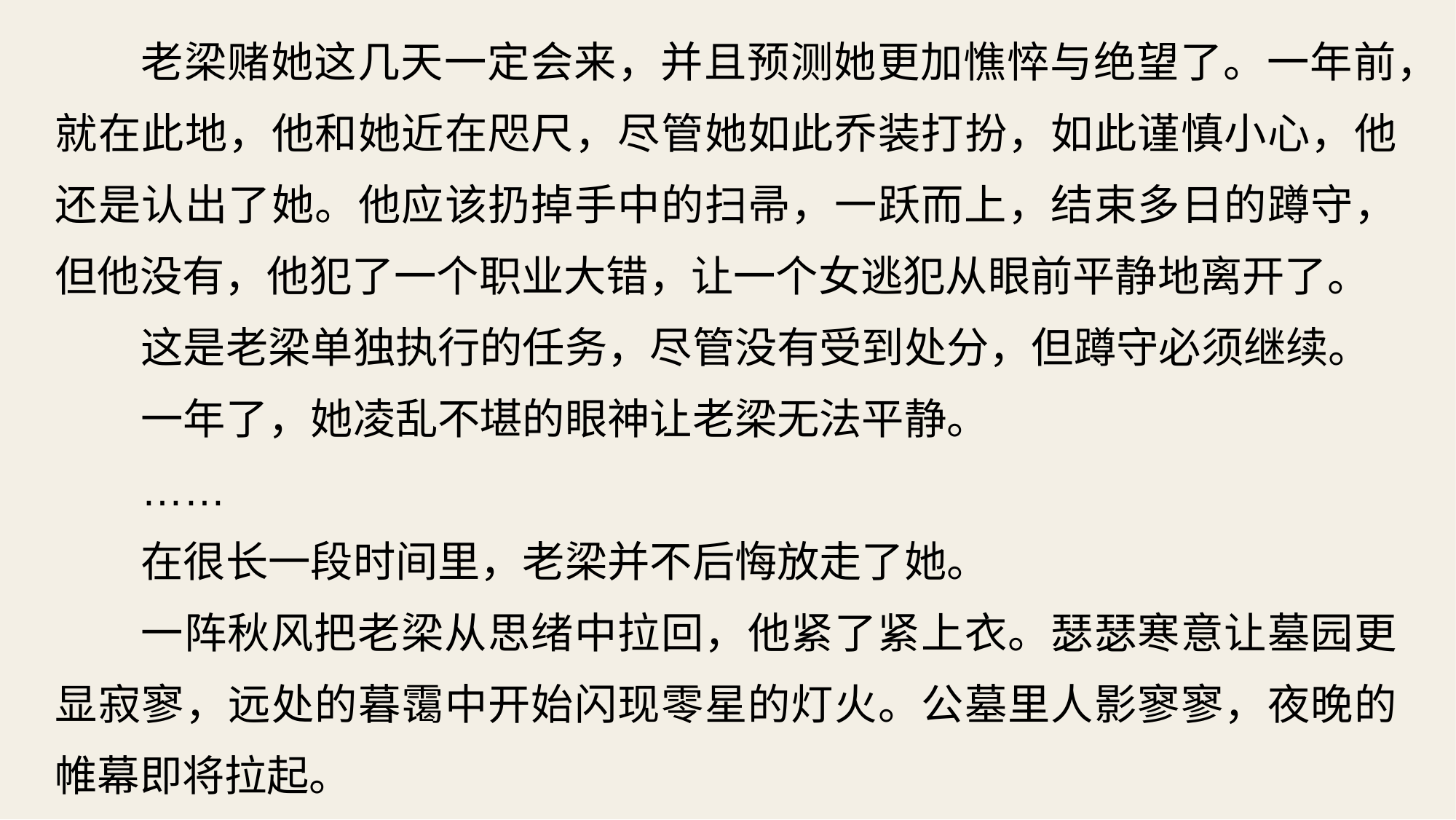

老梁赌她这几天一定会来，并且预测她更加憔悴与绝望了。一年前，就在此地，他和她近在咫尺，尽管她如此乔装打扮，如此谨慎小心，他还是认出了她。他应该扔掉手中的扫帚，一跃而上，结束多日的蹲守，但他没有，他犯了一个职业大错，让一个女逃犯从眼前平静地离开了。
这是老梁单独执行的任务，尽管没有受到处分，但蹲守必须继续。
一年了，她凌乱不堪的眼神让老梁无法平静。
……
在很长一段时间里，老梁并不后悔放走了她。
一阵秋风把老梁从思绪中拉回，他紧了紧上衣。瑟瑟寒意让墓园更显寂寥，远处的暮霭中开始闪现零星的灯火。公墓里人影寥寥，夜晚的帷幕即将拉起。